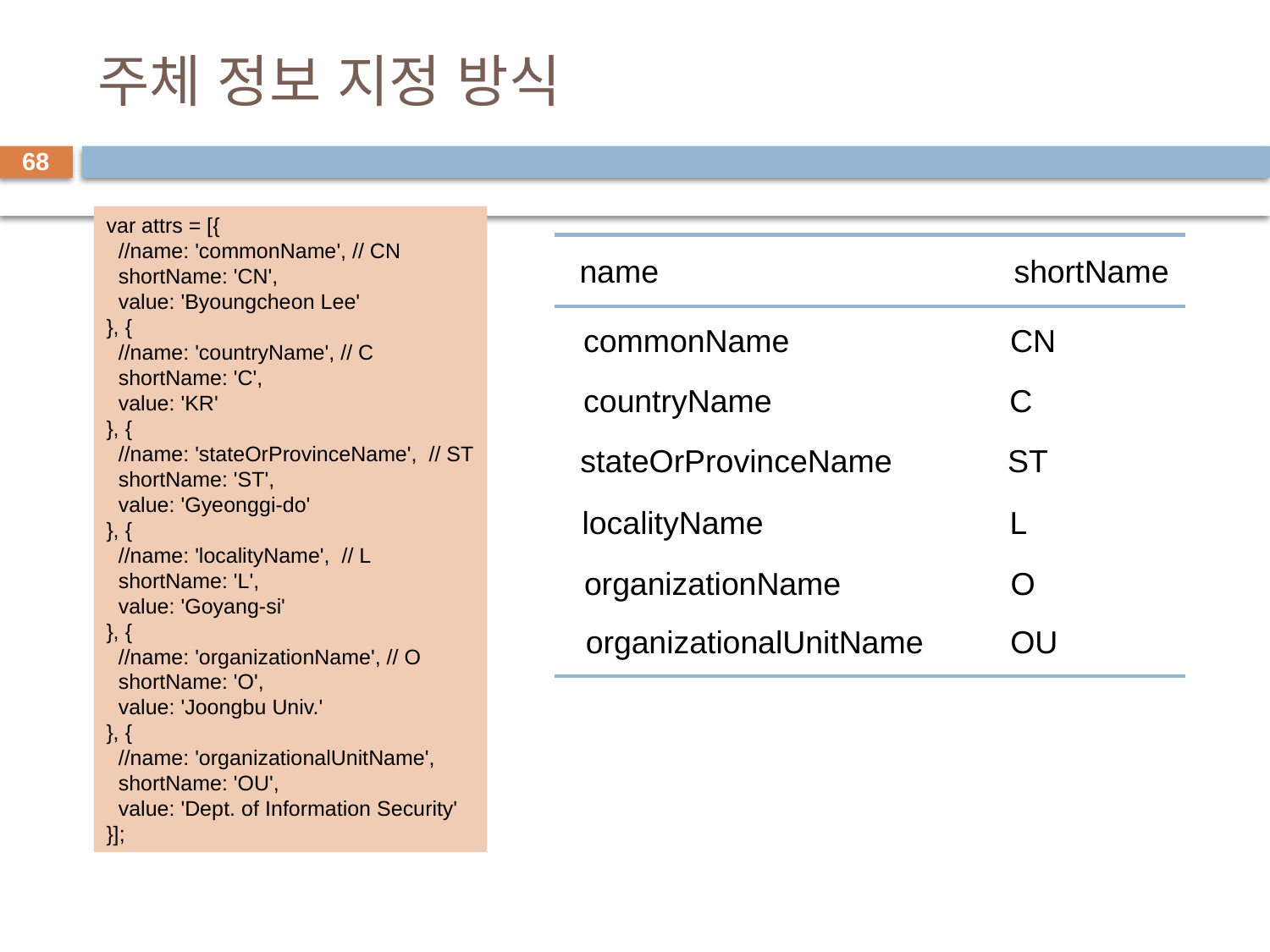

# 주체 정보 지정 방식
68
var attrs = [{
  //name: 'commonName', // CN
  shortName: 'CN',
  value: 'Byoungcheon Lee'
}, {
  //name: 'countryName', // C
  shortName: 'C',
  value: 'KR'
}, {
  //name: 'stateOrProvinceName',  // ST
  shortName: 'ST',
  value: 'Gyeonggi-do'
}, {
  //name: 'localityName',  // L
  shortName: 'L',
  value: 'Goyang-si'
}, {
  //name: 'organizationName', // O
  shortName: 'O',
  value: 'Joongbu Univ.'
}, {
  //name: 'organizationalUnitName',
  shortName: 'OU',
  value: 'Dept. of Information Security'
}];
name
shortName
commonName
CN
countryName
C
stateOrProvinceName
ST
localityName
L
organizationName
O
organizationalUnitName
OU